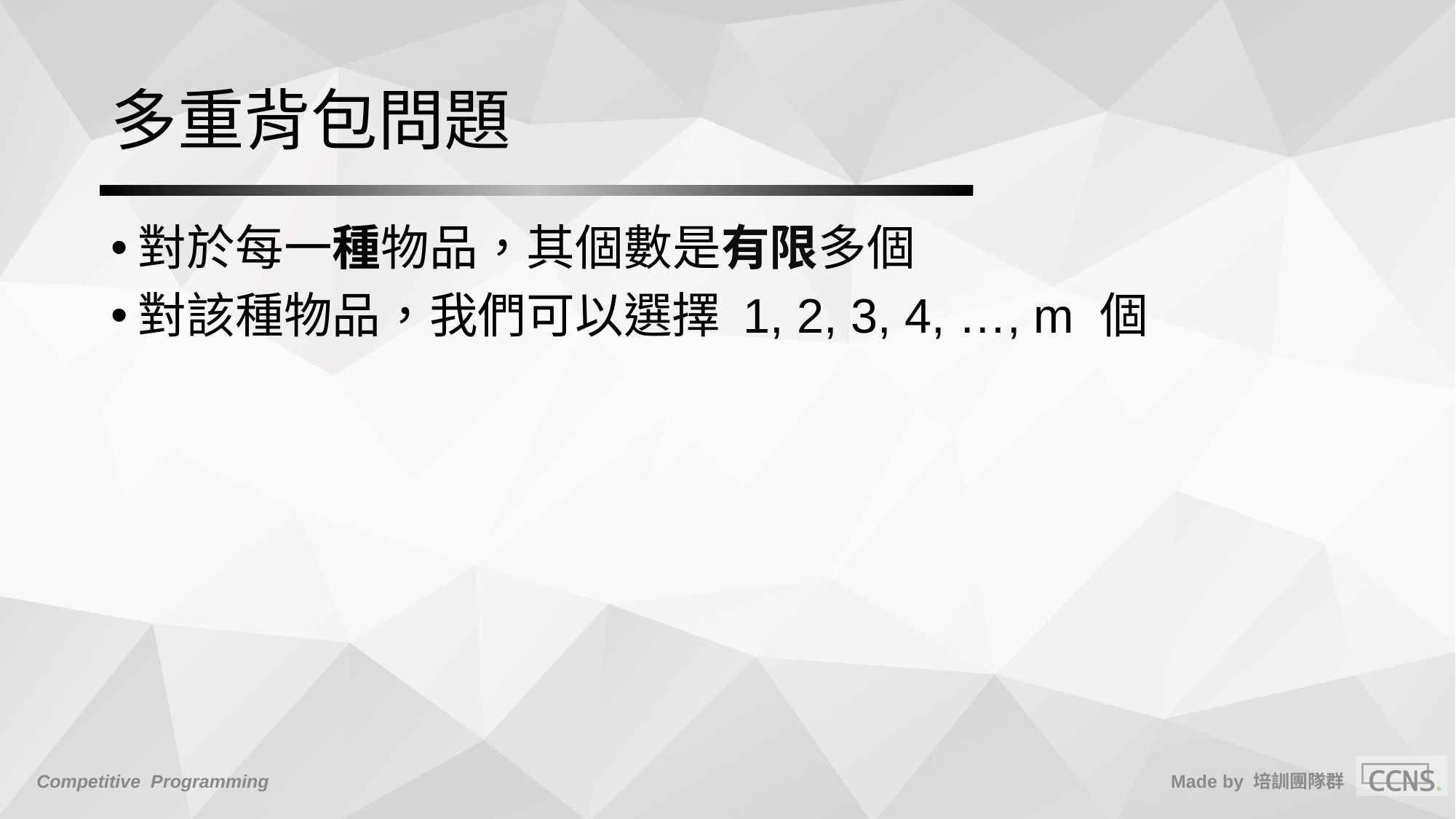

# 多重背包問題
對於每一種物品，其個數是有限多個
對該種物品，我們可以選擇 1, 2, 3, 4, …, m 個